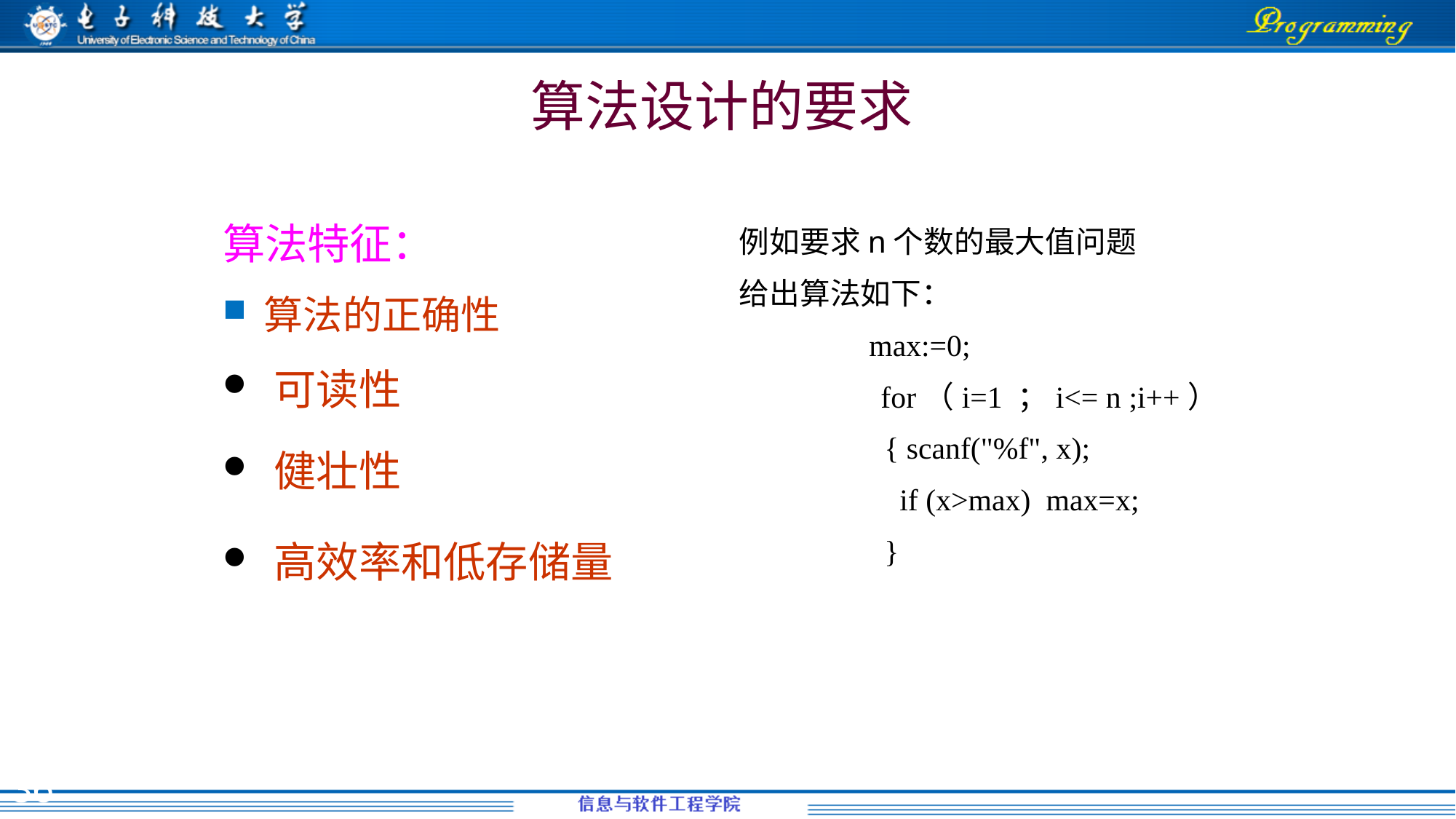

# 算法设计的要求
算法特征：
例如要求n个数的最大值问题
给出算法如下：
                 max:=0;
                  for（i=1 ；i<= n ;i++）
                   { scanf("%f", x);
                     if (x>max)  max=x;
                   }
算法的正确性
 可读性
 健壮性
 高效率和低存储量
36